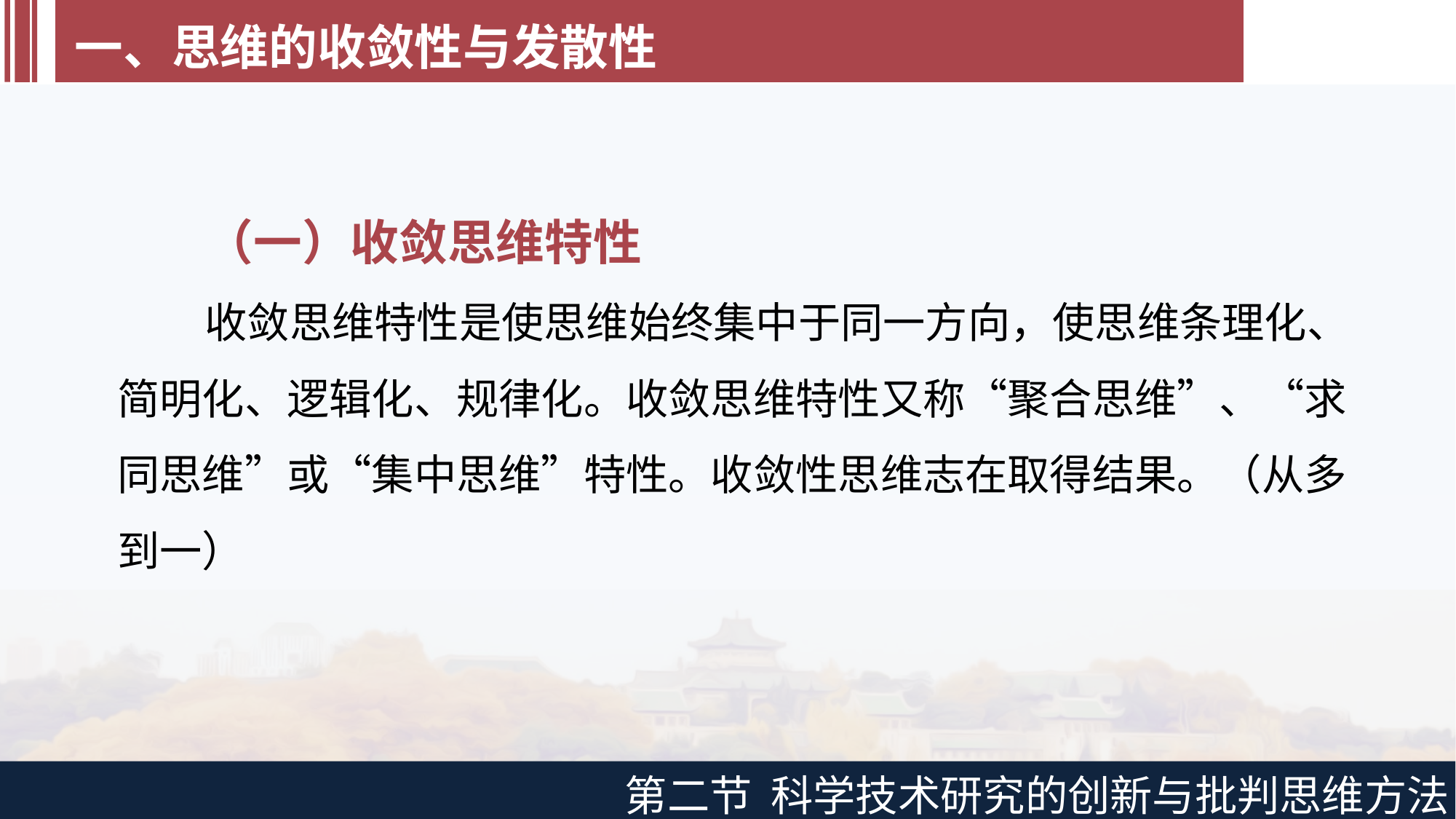

一、思维的收敛性与发散性
（一）收敛思维特性
收敛思维特性是使思维始终集中于同一方向，使思维条理化、简明化、逻辑化、规律化。收敛思维特性又称“聚合思维”、“求同思维”或“集中思维”特性。收敛性思维志在取得结果。（从多到一）
第二节  科学技术研究的创新与批判思维方法